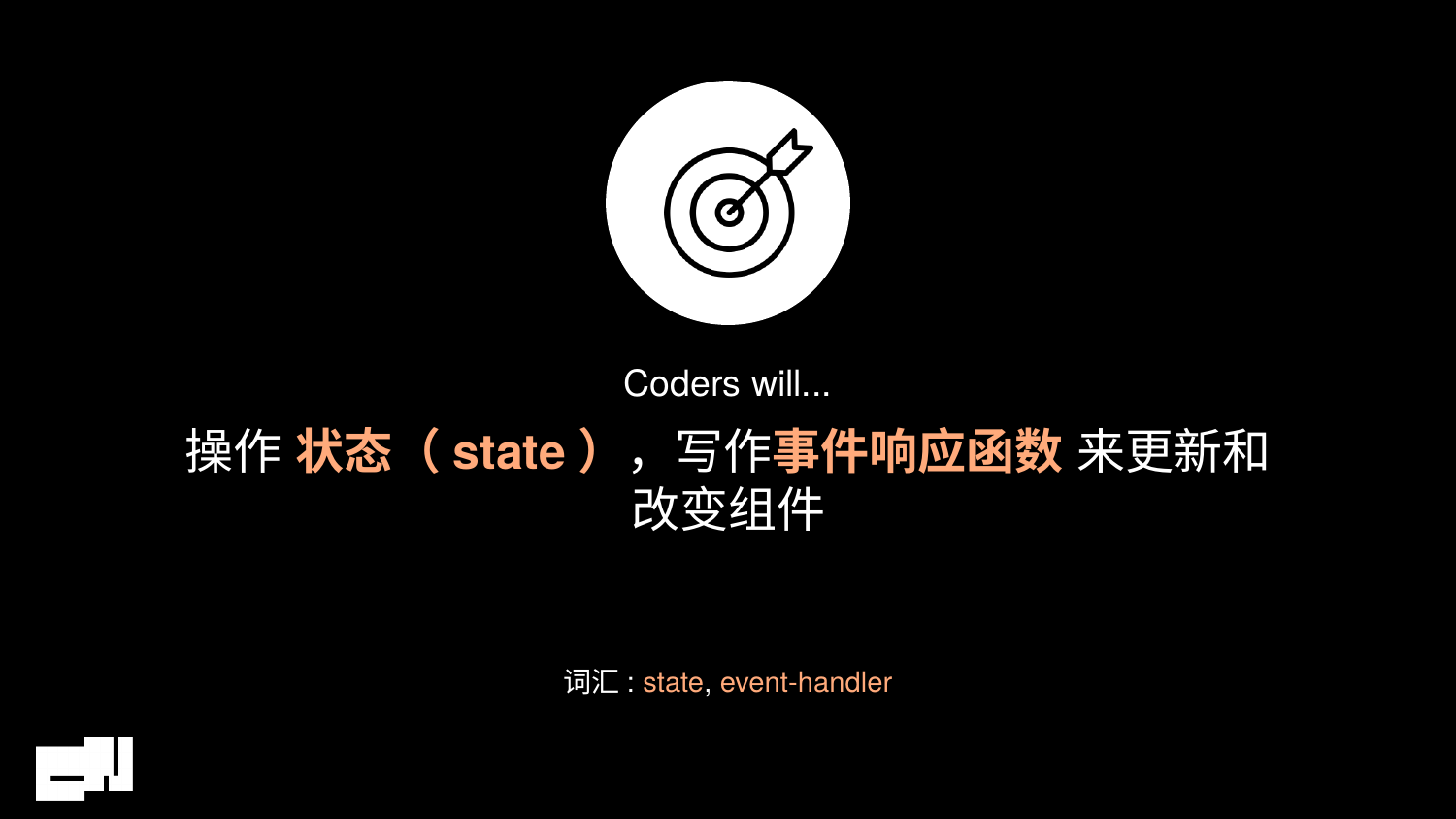

# 操作 状态（state），写作事件响应函数 来更新和改变组件
词汇: state, event-handler